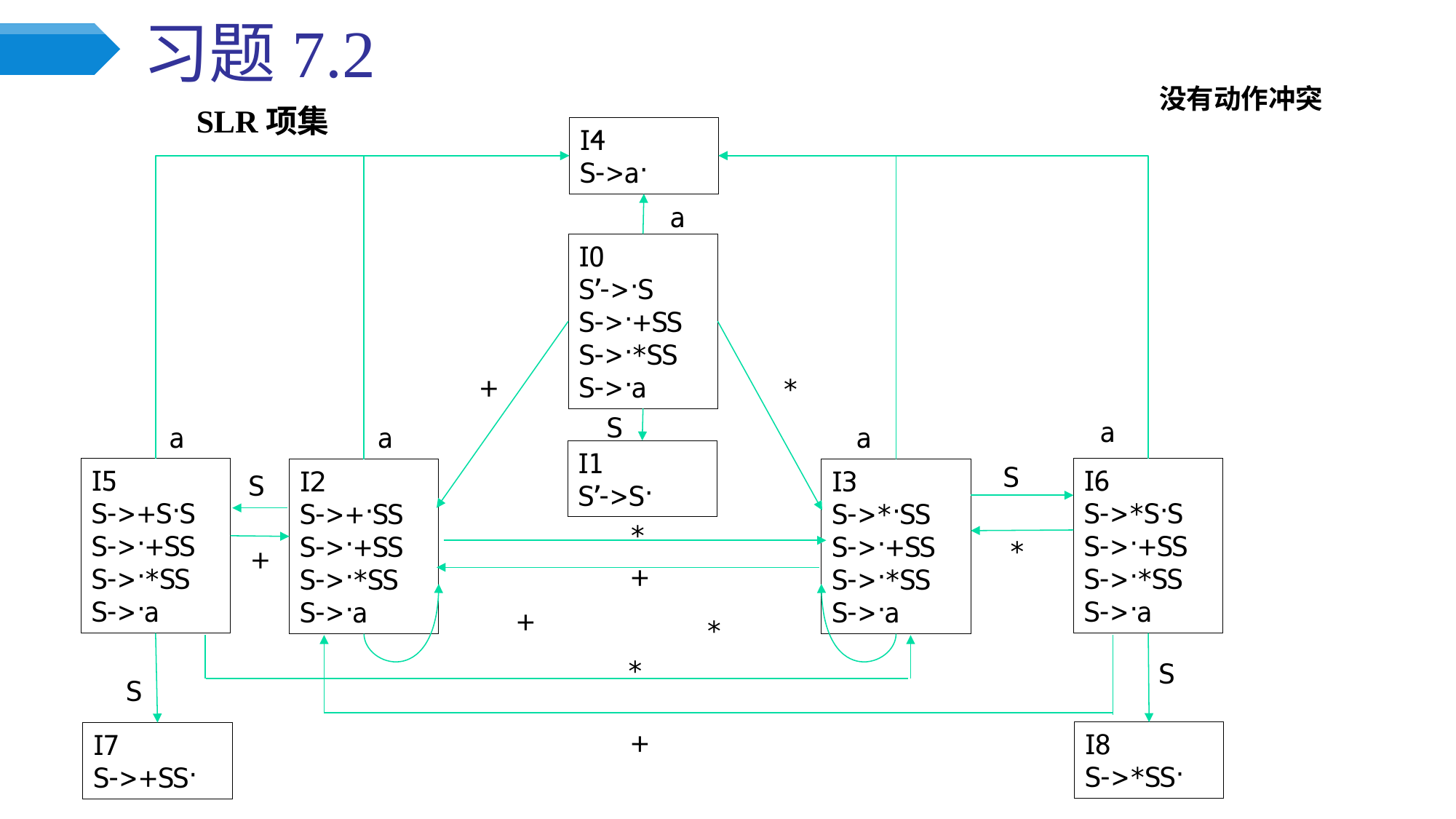

# 习题7.2
SLR项集

 没有动作冲突
I4
S->a·
a
I0
S’->·S
S->·+SS
S->·*SS
S->·a
+
*
S
a
a
a
a
I1
S’->S·
S
I5
S->+S·S
S->·+SS
S->·*SS
S->·a
I6
S->*S·S
S->·+SS
S->·*SS
S->·a
I2
S->+·SS
S->·+SS
S->·*SS
S->·a
I3
S->*·SS
S->·+SS
S->·*SS
S->·a
S
*
*
+
+
+
*
*
S
S
+
I8
S->*SS·
I7
S->+SS·